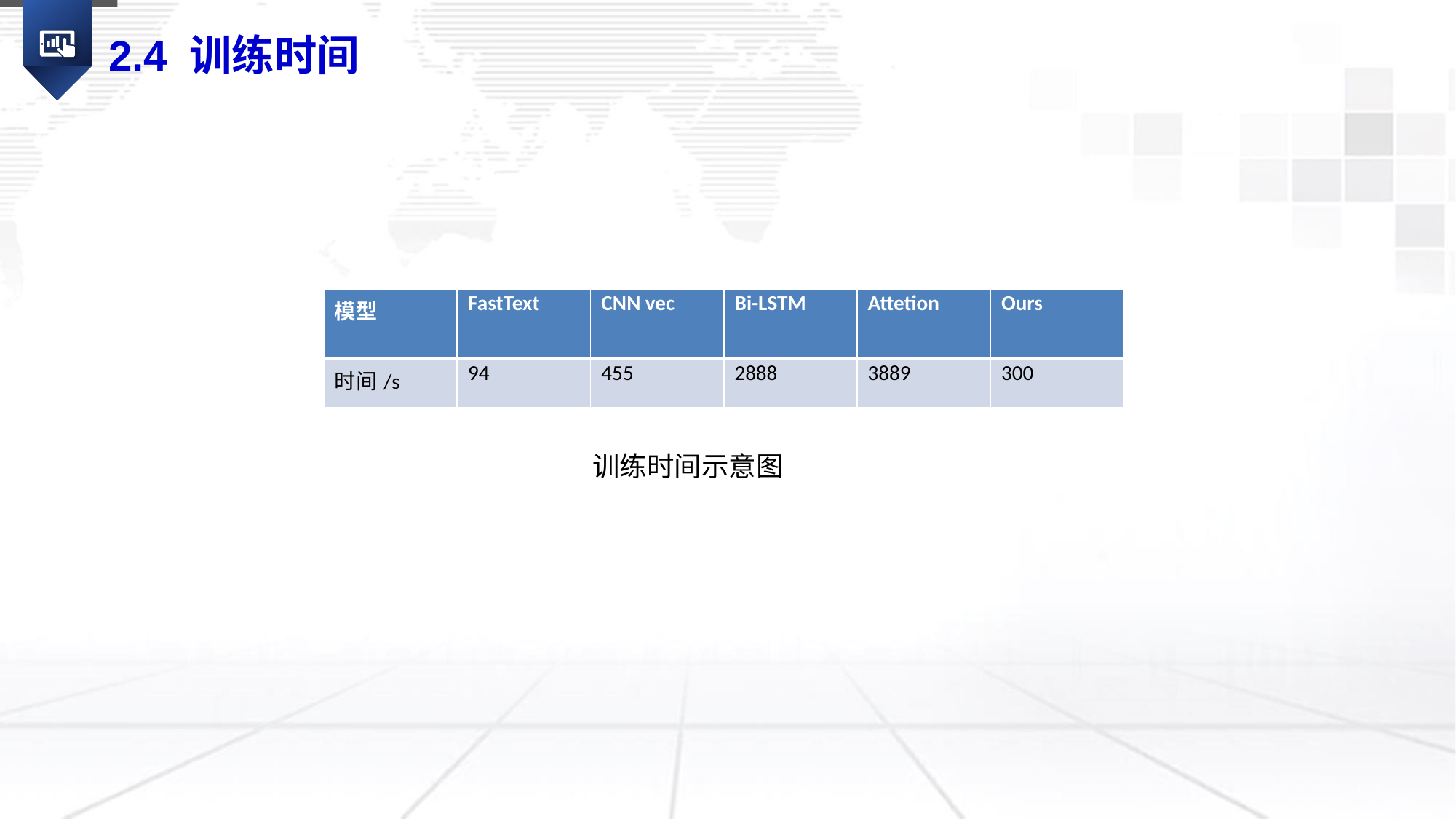

2.4 训练时间

| 模型 | FastText | CNN vec | Bi-LSTM | Attetion | Ours |
| --- | --- | --- | --- | --- | --- |
| 时间/s | 94 | 455 | 2888 | 3889 | 300 |
训练时间示意图